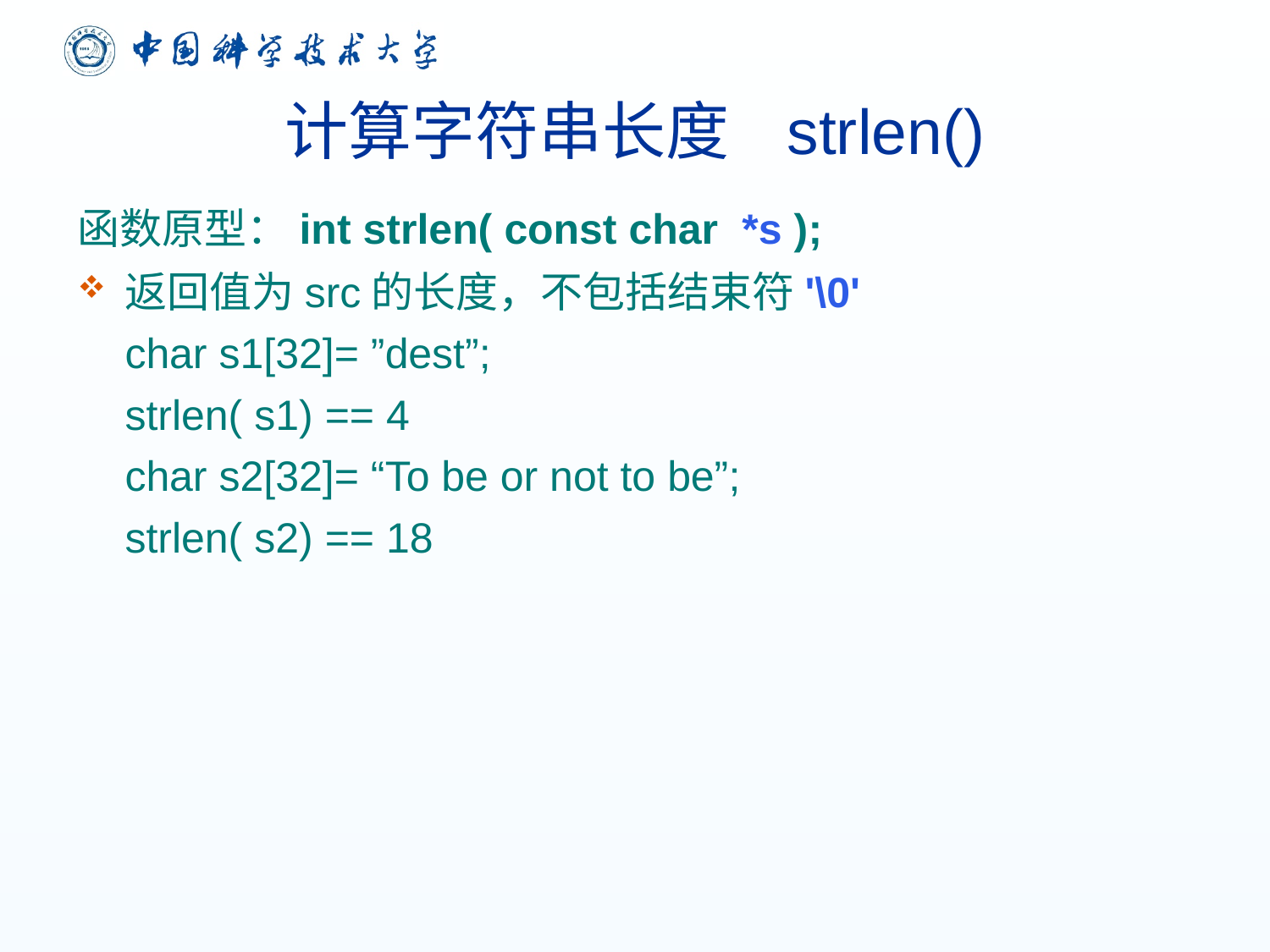

计算字符串长度   strlen()
函数原型：int strlen( const char  *s );
返回值为src的长度，不包括结束符'\0'
    char s1[32]= ”dest”;
    strlen( s1) == 4
    char s2[32]= “To be or not to be”;
    strlen( s2) == 18